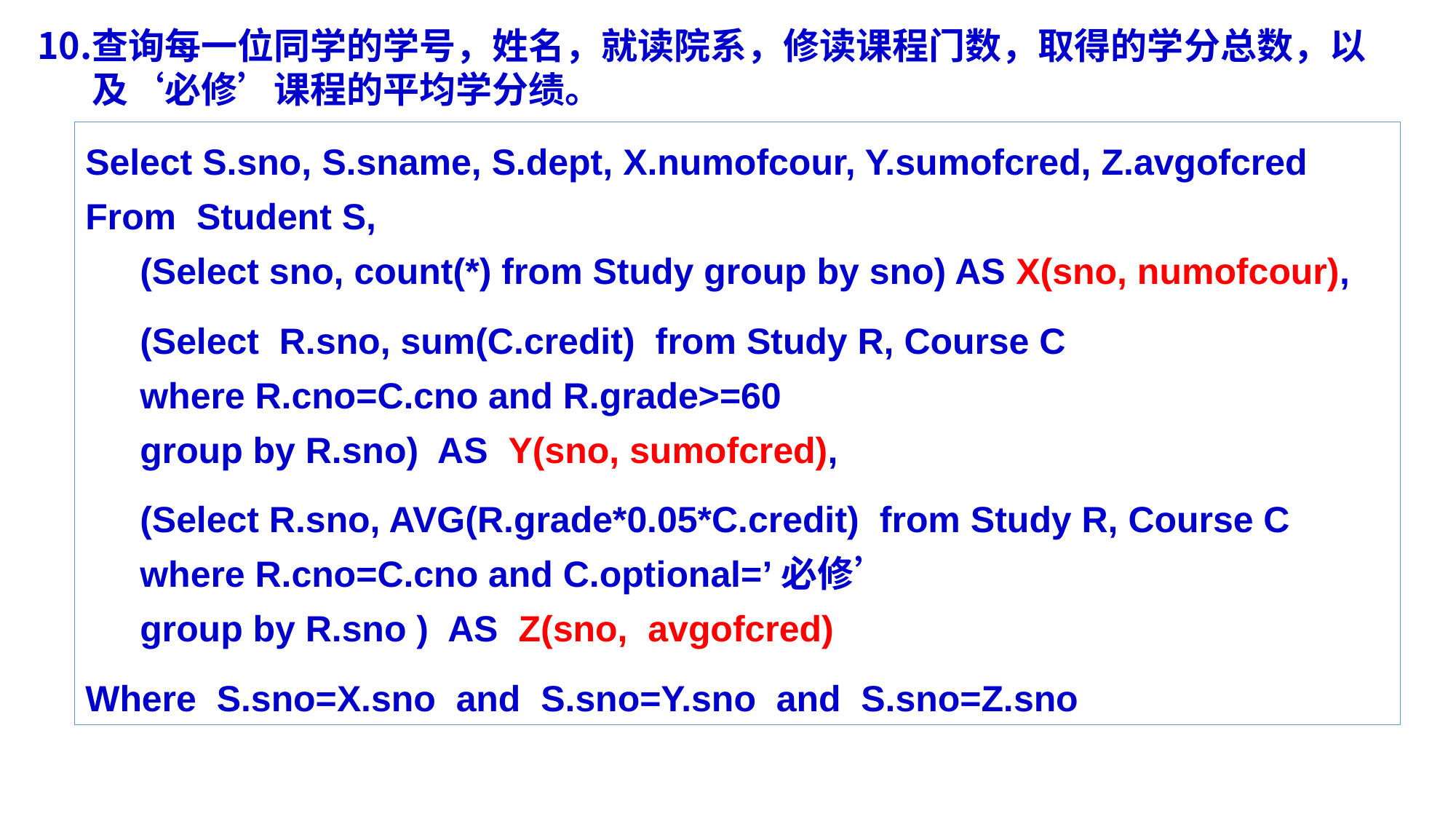

查询每一位同学的学号，姓名，就读院系，修读课程门数，取得的学分总数，以及‘必修’课程的平均学分绩。
Select S.sno, S.sname, S.dept, X.numofcour, Y.sumofcred, Z.avgofcred
From  Student S,
(Select sno, count(*) from Study group by sno) AS X(sno, numofcour),
(Select  R.sno, sum(C.credit)  from Study R, Course C
where R.cno=C.cno and R.grade>=60
group by R.sno)  AS  Y(sno, sumofcred),
(Select R.sno, AVG(R.grade*0.05*C.credit)  from Study R, Course C
where R.cno=C.cno and C.optional=’必修’
group by R.sno )  AS  Z(sno,  avgofcred)
Where  S.sno=X.sno  and  S.sno=Y.sno  and  S.sno=Z.sno